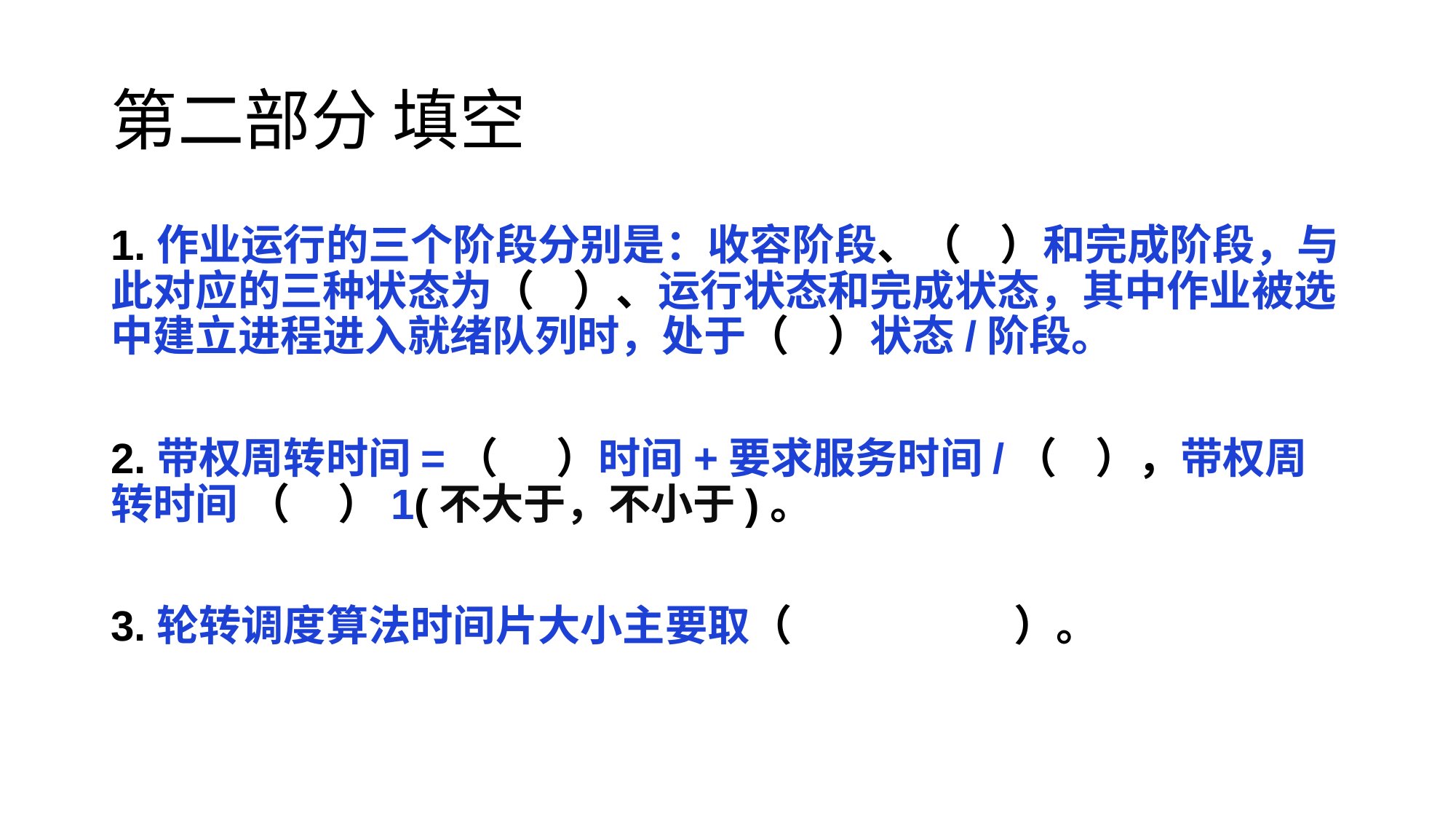

# 第二部分 填空
1.作业运行的三个阶段分别是：收容阶段、（    ）和完成阶段，与此对应的三种状态为（    ）、运行状态和完成状态，其中作业被选中建立进程进入就绪队列时，处于（    ）状态/阶段。

2.带权周转时间=（      ）时间+要求服务时间/（    ），带权周转时间 （     ）1(不大于，不小于)。

3.轮转调度算法时间片大小主要取（                       ）。